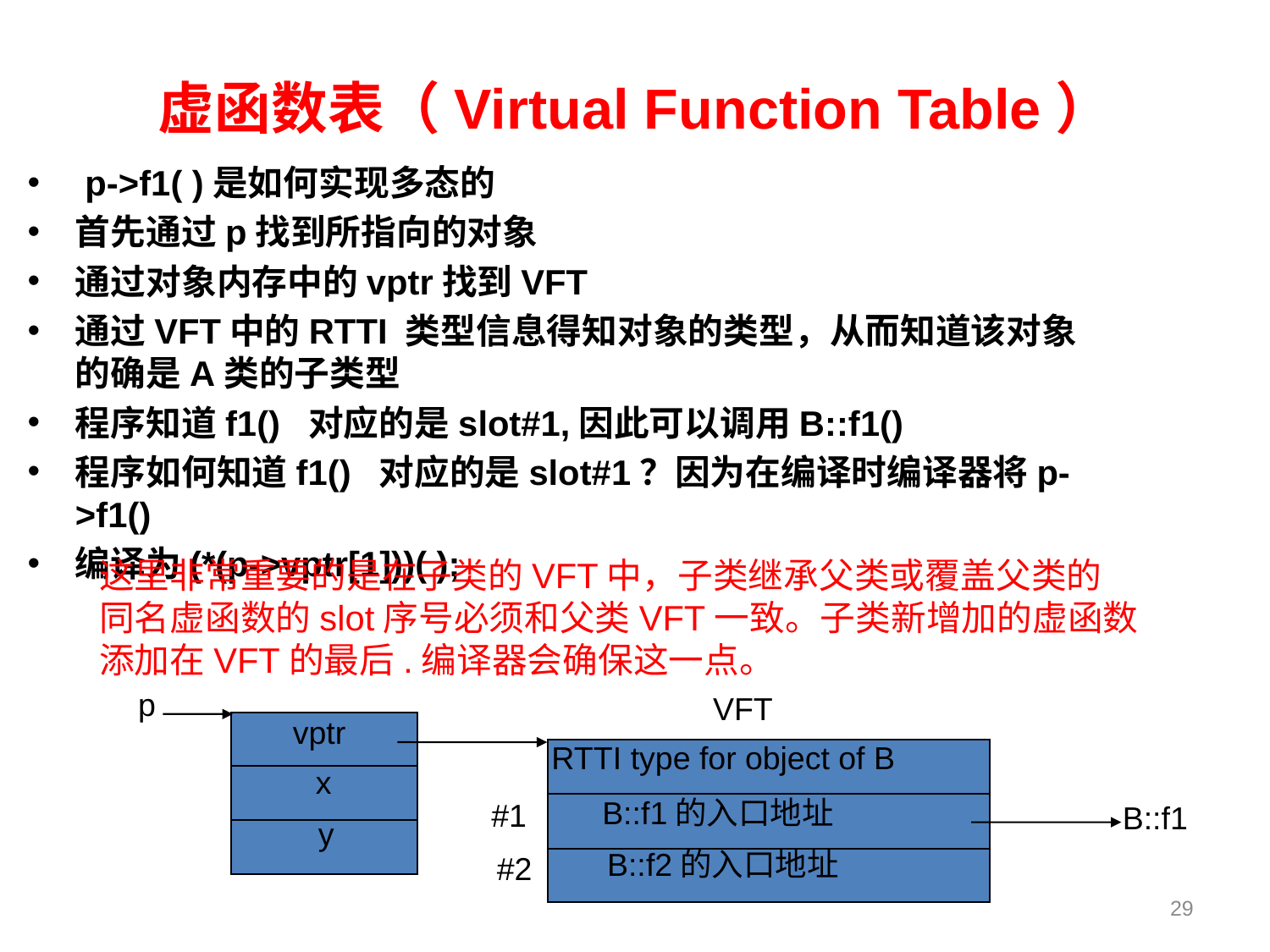

# 虚函数表（Virtual Function Table）
 p->f1( )是如何实现多态的
首先通过p找到所指向的对象
通过对象内存中的vptr找到VFT
通过VFT中的RTTI 类型信息得知对象的类型，从而知道该对象的确是A类的子类型
程序知道f1()  对应的是slot#1,因此可以调用B::f1()
程序如何知道f1()  对应的是slot#1？因为在编译时编译器将p->f1()
编译为(*(p->vptr[1]))( );
这里非常重要的是在子类的VFT中，子类继承父类或覆盖父类的
同名虚函数的slot序号必须和父类VFT一致。子类新增加的虚函数
添加在VFT的最后.编译器会确保这一点。
p
VFT
vptr

RTTI type for object of B

x

B::f1的入口地址
#1
B::f1

y

B::f2的入口地址
#2

29